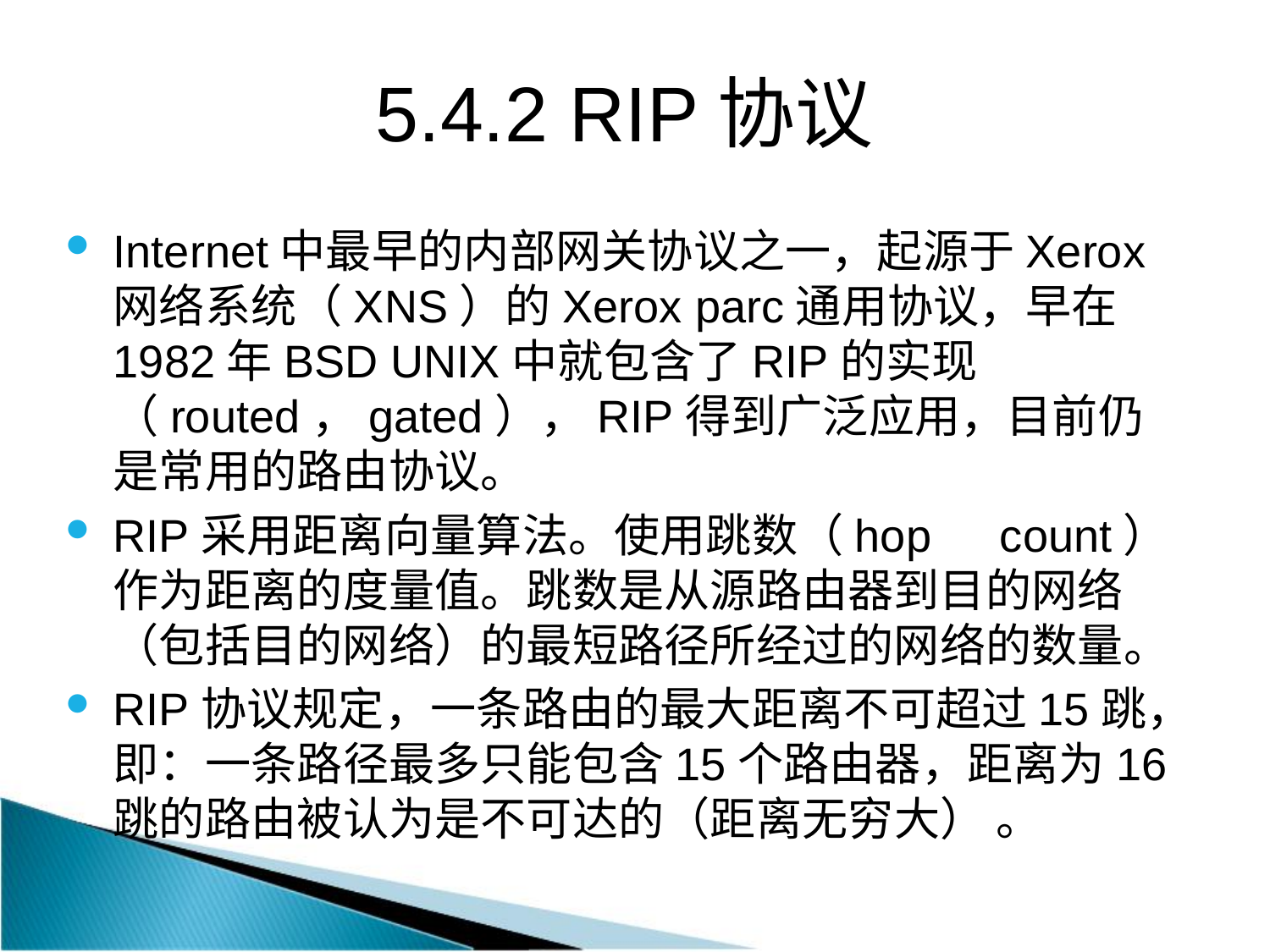

# 5.4.2 RIP协议
Internet中最早的内部网关协议之一，起源于Xerox网络系统（XNS）的Xerox parc通用协议，早在1982年BSD UNIX中就包含了RIP的实现（routed，gated），RIP得到广泛应用，目前仍是常用的路由协议。
RIP采用距离向量算法。使用跳数（hop　count）作为距离的度量值。跳数是从源路由器到目的网络（包括目的网络）的最短路径所经过的网络的数量。
RIP协议规定，一条路由的最大距离不可超过15跳，即：一条路径最多只能包含15个路由器，距离为16跳的路由被认为是不可达的（距离无穷大） 。